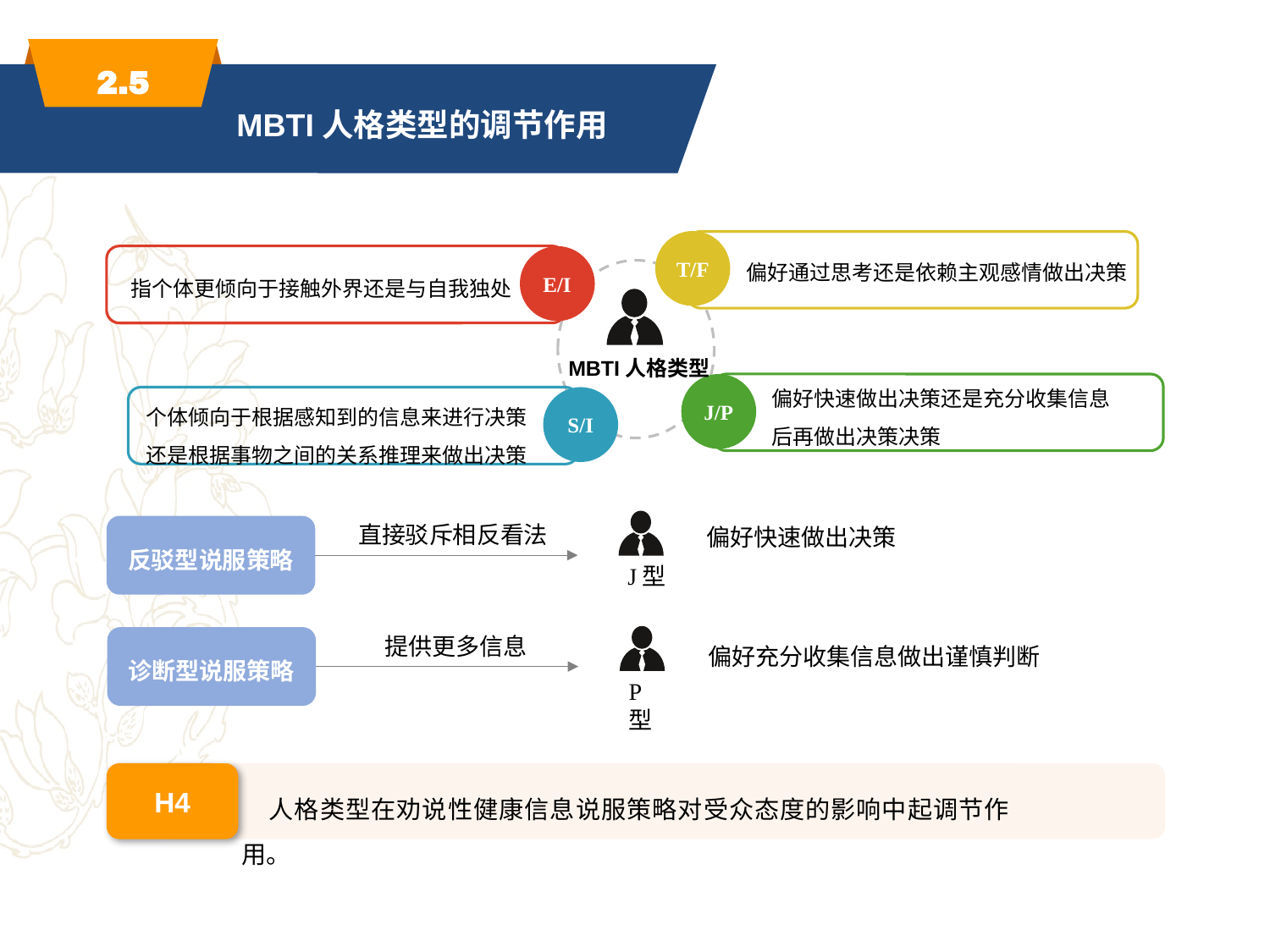

2.5
MBTI人格类型的调节作用
T/F

E/I
偏好通过思考还是依赖主观感情做出决策

指个体更倾向于接触外界还是与自我独处

MBTI人格类型
偏好快速做出决策还是充分收集信息后再做出决策决策
J/P

个体倾向于根据感知到的信息来进行决策还是根据事物之间的关系推理来做出决策
S/I

直接驳斥相反看法
反驳型说服策略
偏好快速做出决策
J型
提供更多信息

诊断型说服策略
偏好充分收集信息做出谨慎判断
P型
H4

人格类型在劝说性健康信息说服策略对受众态度的影响中起调节作用。